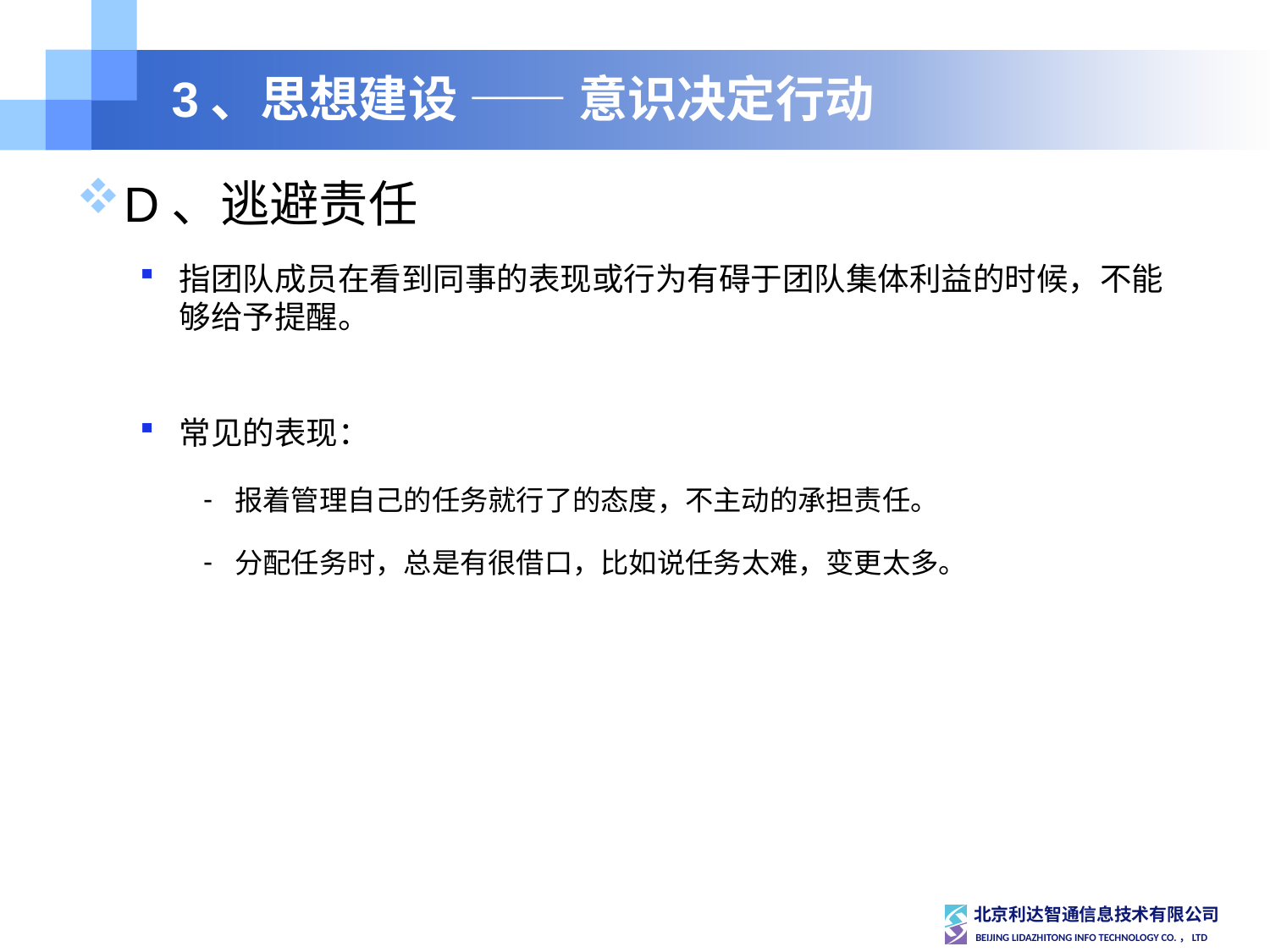

# 3、思想建设 —— 意识决定行动
D、逃避责任
指团队成员在看到同事的表现或行为有碍于团队集体利益的时候，不能够给予提醒。

常见的表现：
报着管理自己的任务就行了的态度，不主动的承担责任。
分配任务时，总是有很借口，比如说任务太难，变更太多。